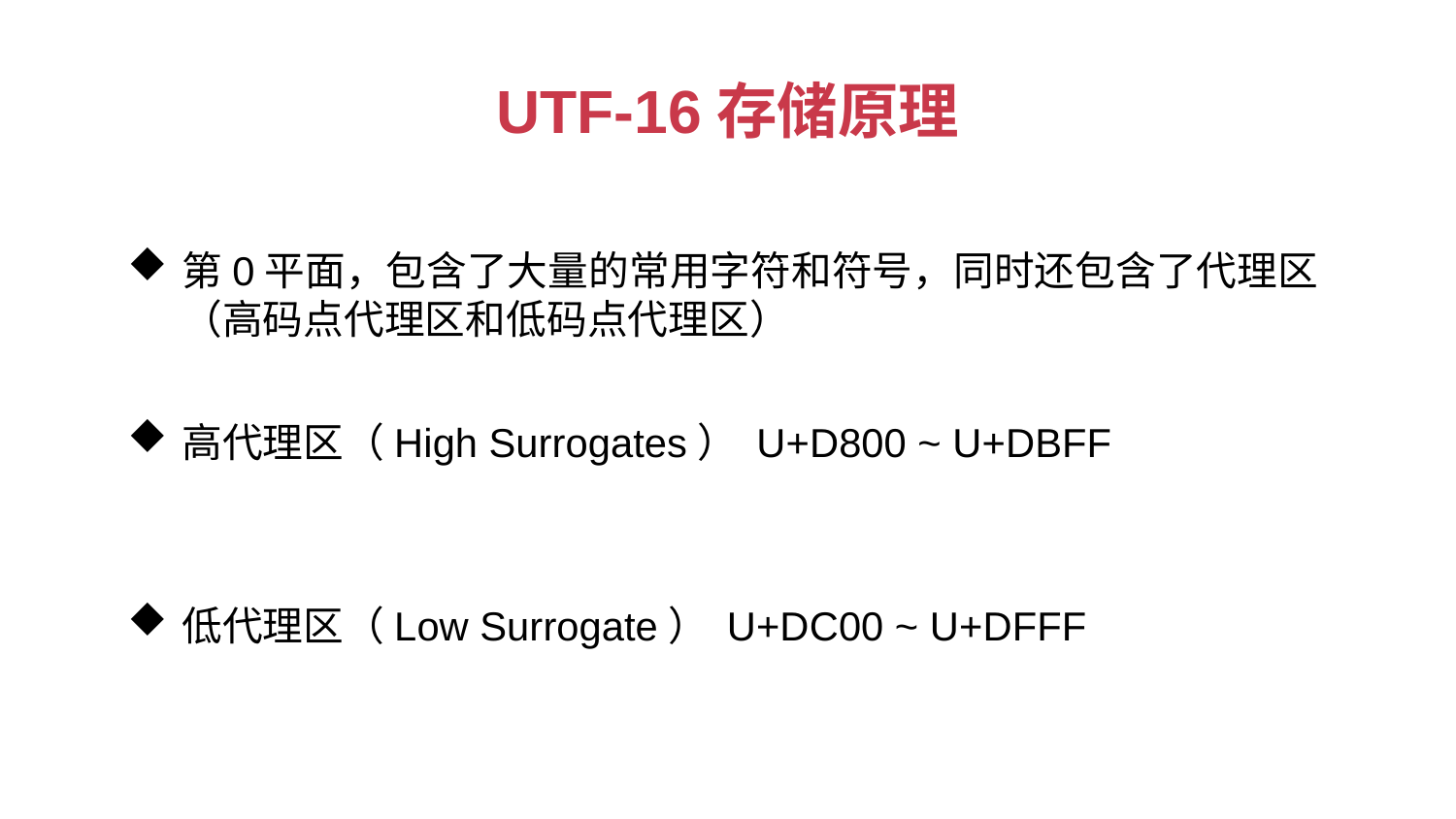

UTF-16存储原理
第0平面，包含了大量的常用字符和符号，同时还包含了代理区（高码点代理区和低码点代理区）
高代理区（High Surrogates） U+D800 ~ U+DBFF
低代理区（Low Surrogate） U+DC00 ~ U+DFFF